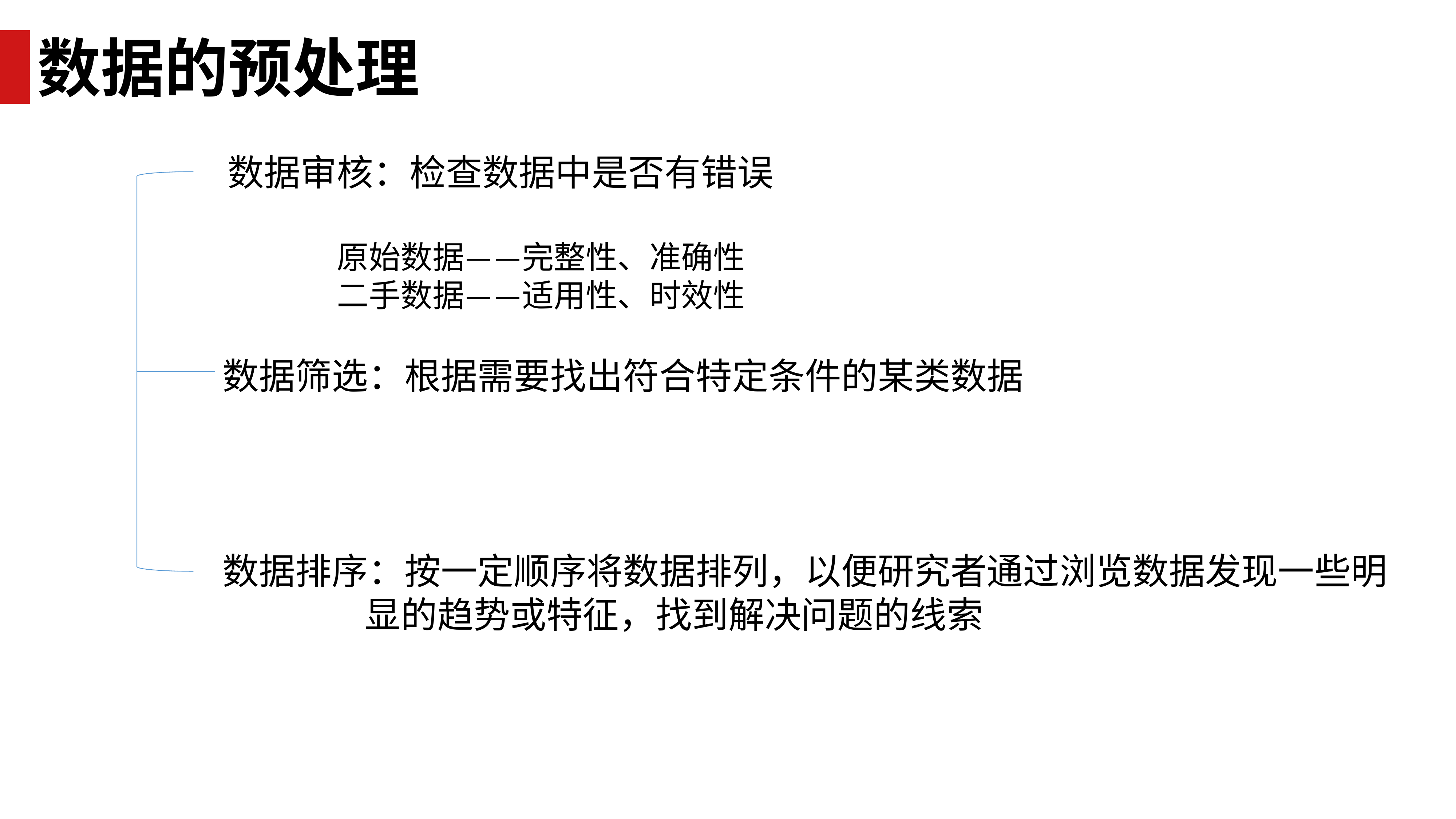

数据的预处理

数据审核：检查数据中是否有错误

原始数据——完整性、准确性
二手数据——适用性、时效性
数据筛选：根据需要找出符合特定条件的某类数据

数据排序：按一定顺序将数据排列，以便研究者通过浏览数据发现一些明		    显的趋势或特征，找到解决问题的线索
46